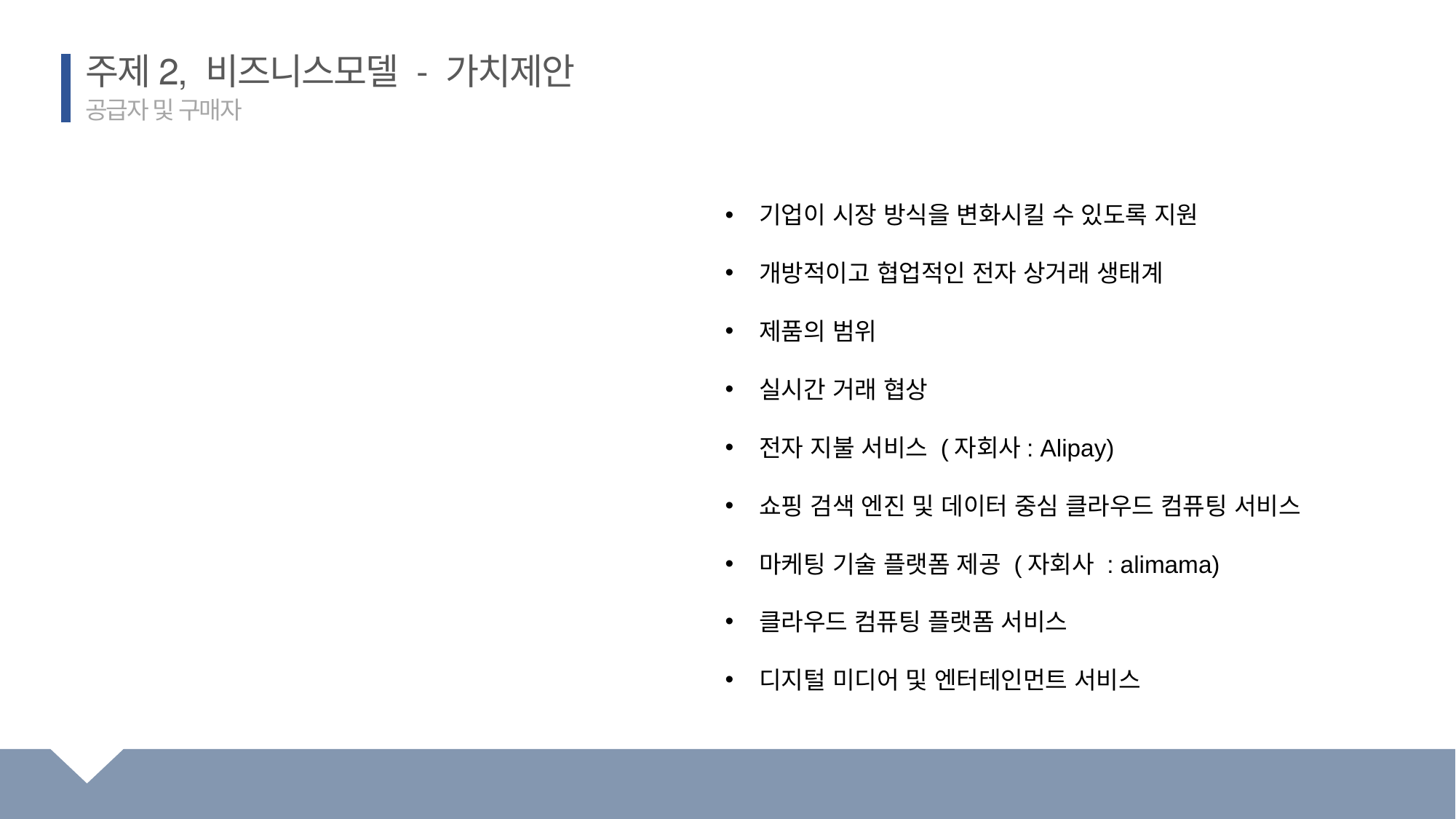

주제2, 비즈니스모델 - 가치제안
공급자 및 구매자

기업이 시장 방식을 변화시킬 수 있도록 지원

개방적이고 협업적인 전자 상거래 생태계

제품의 범위

실시간 거래 협상

전자 지불 서비스 (자회사: Alipay)

쇼핑 검색 엔진 및 데이터 중심 클라우드 컴퓨팅 서비스

마케팅 기술 플랫폼 제공 (자회사 : alimama)

클라우드 컴퓨팅 플랫폼 서비스

디지털 미디어 및 엔터테인먼트 서비스

서울대학교 빅데이터 애널리틱스

디지털 경제와 경영전략